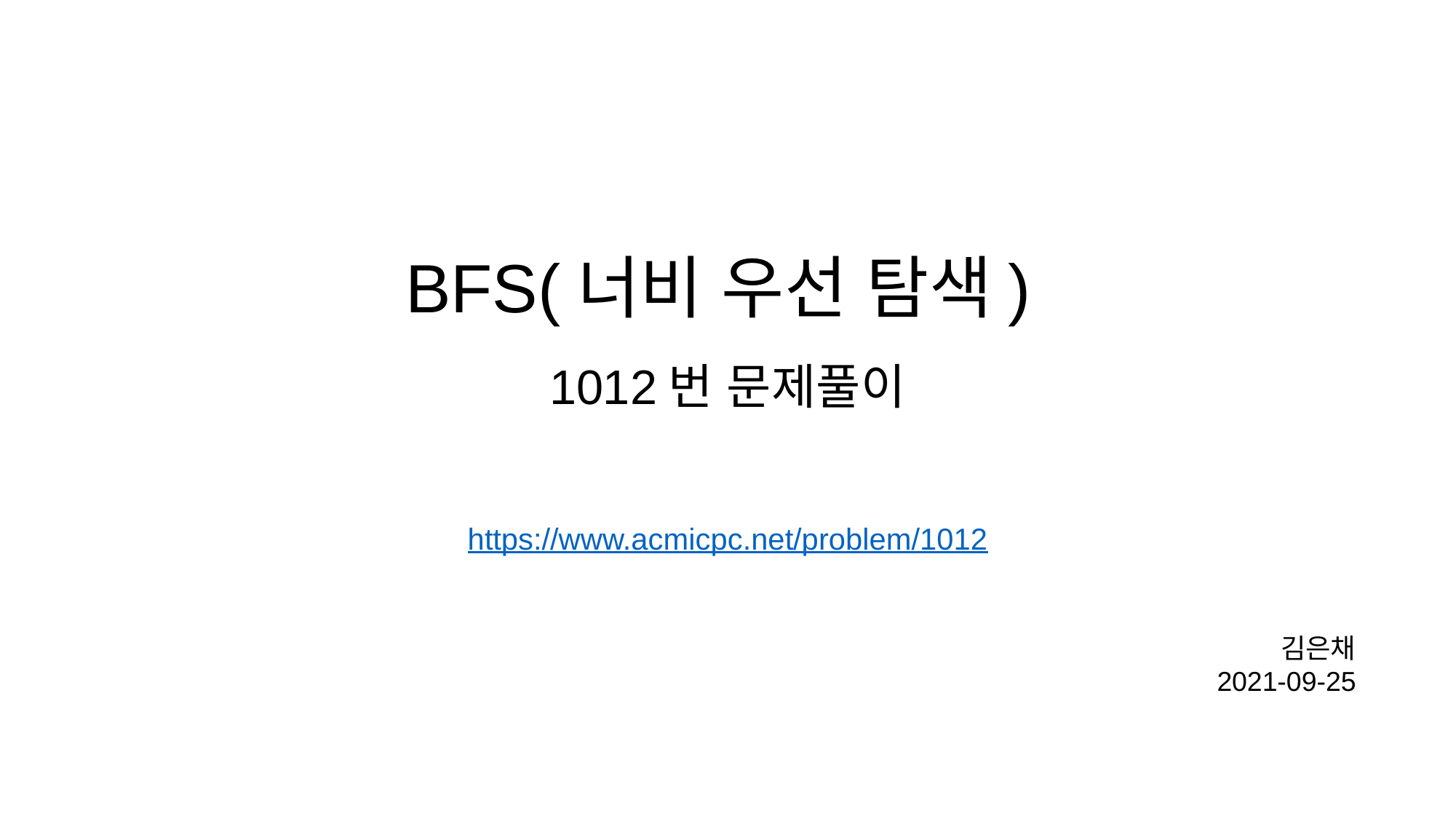

medium
bold
extrabold
BFS(너비 우선 탐색)
1012번 문제풀이

https://www.acmicpc.net/problem/1012

code
김은채
2021-09-25